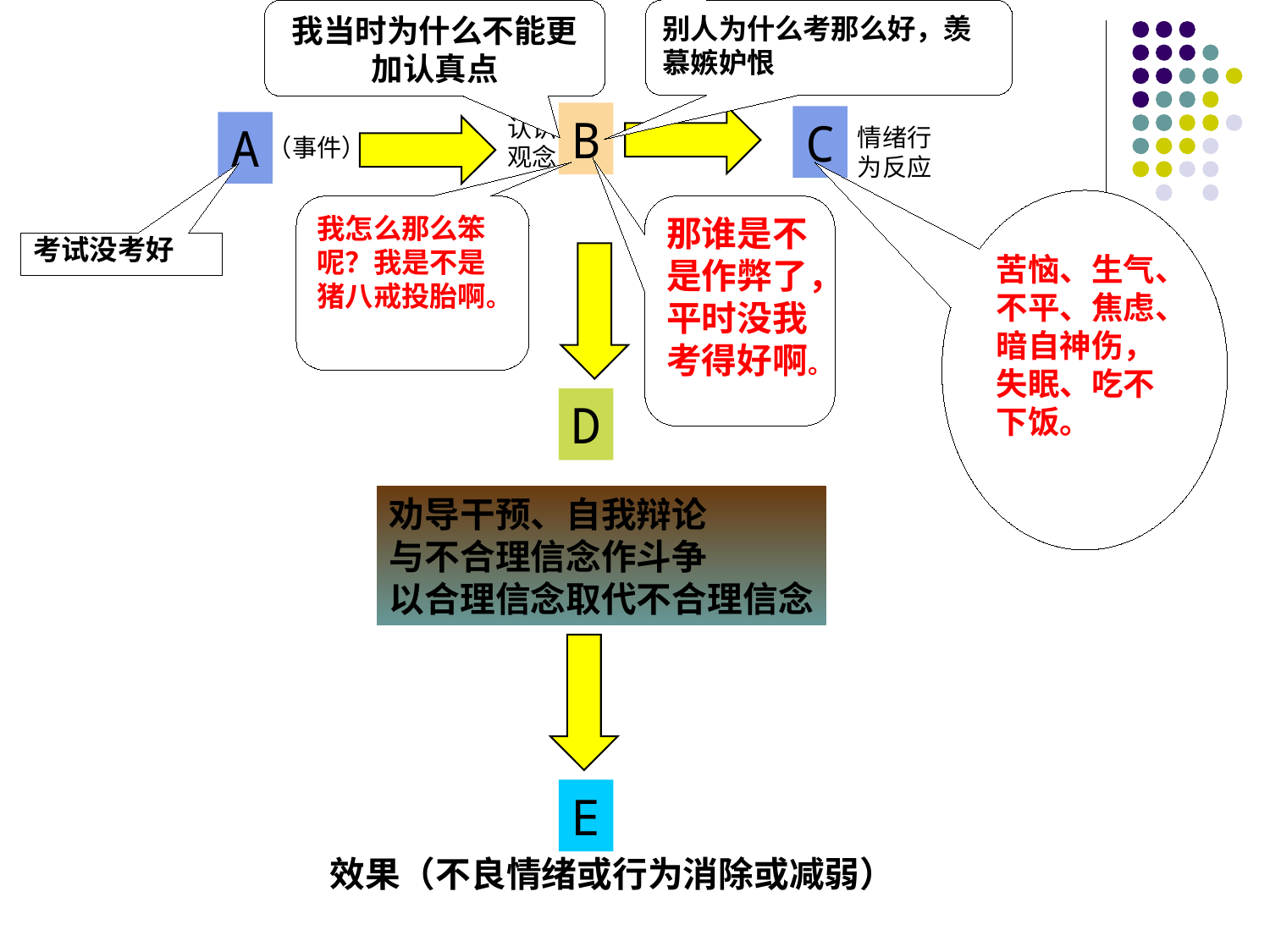

我当时为什么不能更加认真点
别人为什么考那么好，羡慕嫉妒恨
B
认识
观念

C
A
情绪行
为反应

（事件）
苦恼、生气、不平、焦虑、暗自神伤，失眠、吃不下饭。
我怎么那么笨呢？我是不是猪八戒投胎啊。
那谁是不是作弊了，平时没我考得好啊。
考试没考好

D
劝导干预、自我辩论
与不合理信念作斗争
以合理信念取代不合理信念

E
效果（不良情绪或行为消除或减弱）